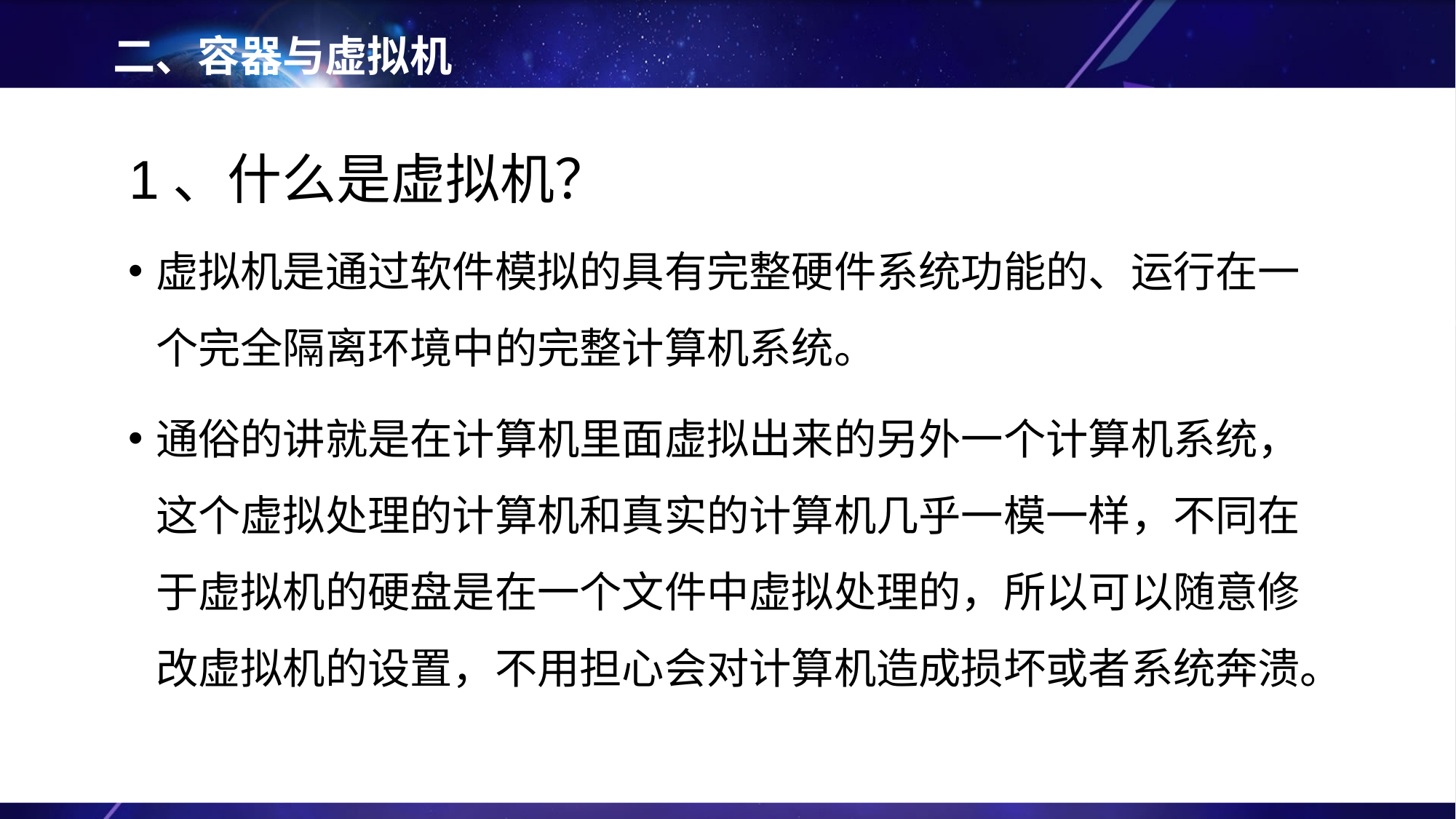

# 二、容器与虚拟机
1、什么是虚拟机？
虚拟机是通过软件模拟的具有完整硬件系统功能的、运行在一个完全隔离环境中的完整计算机系统。
通俗的讲就是在计算机里面虚拟出来的另外一个计算机系统，这个虚拟处理的计算机和真实的计算机几乎一模一样，不同在于虚拟机的硬盘是在一个文件中虚拟处理的，所以可以随意修改虚拟机的设置，不用担心会对计算机造成损坏或者系统奔溃。